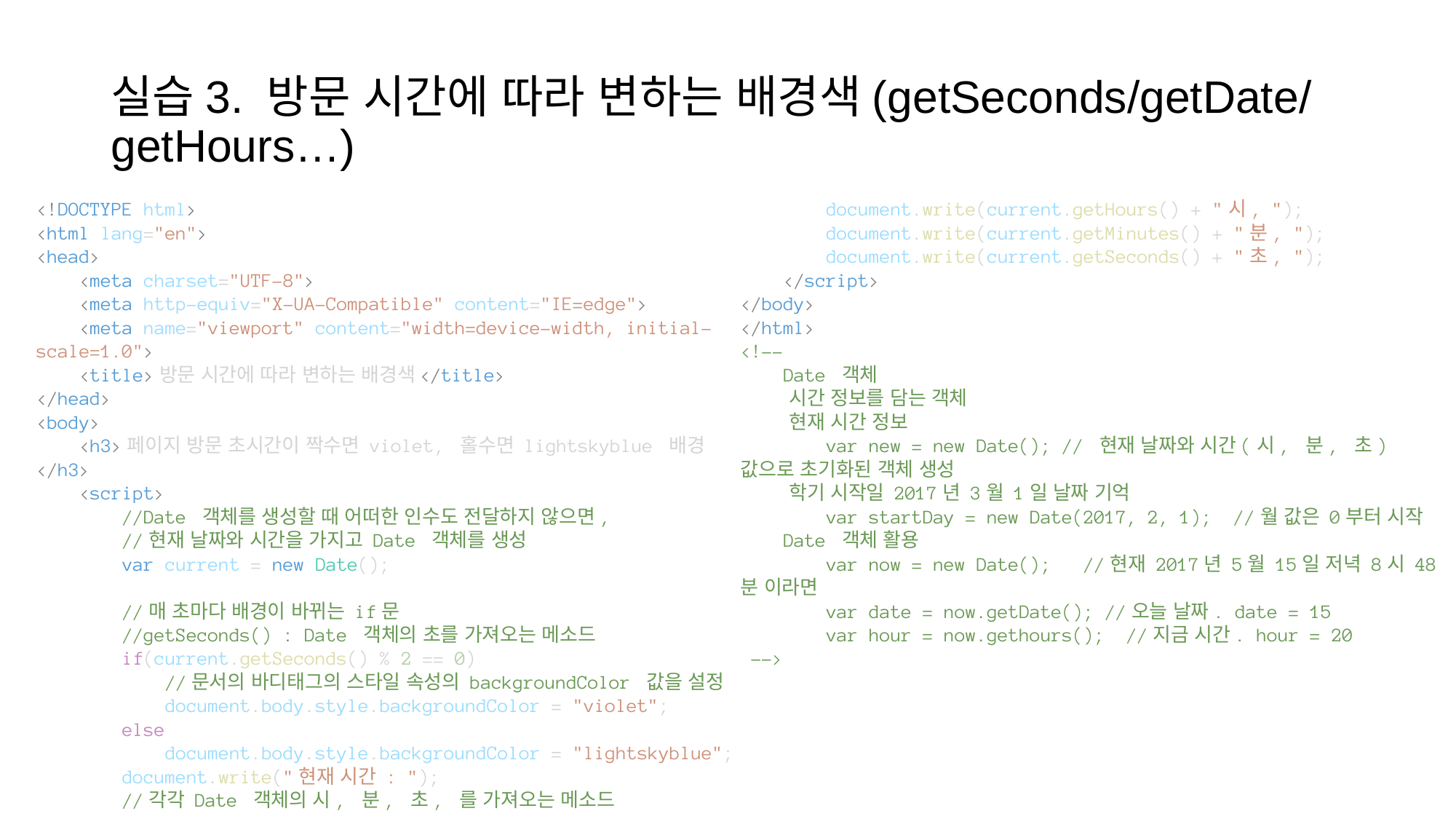

# 실습3. 방문 시간에 따라 변하는 배경색(getSeconds/getDate/getHours…)
<!DOCTYPE html>
<html lang="en">
<head>
    <meta charset="UTF-8">
    <meta http-equiv="X-UA-Compatible" content="IE=edge">
    <meta name="viewport" content="width=device-width, initial-scale=1.0">
    <title>방문 시간에 따라 변하는 배경색</title>
</head>
<body>
    <h3>페이지 방문 초시간이 짝수면 violet, 홀수면 lightskyblue 배경</h3>
    <script>
        //Date 객체를 생성할 때 어떠한 인수도 전달하지 않으면,
        //현재 날짜와 시간을 가지고 Date 객체를 생성
        var current = new Date();
        //매 초마다 배경이 바뀌는 if문
        //getSeconds() : Date 객체의 초를 가져오는 메소드
        if(current.getSeconds() % 2 == 0)
            //문서의 바디태그의 스타일 속성의 backgroundColor 값을 설정
            document.body.style.backgroundColor = "violet";
        else
            document.body.style.backgroundColor = "lightskyblue";
        document.write("현재 시간 : ");
        //각각 Date 객체의 시, 분, 초, 를 가져오는 메소드
        document.write(current.getHours() + "시, ");
        document.write(current.getMinutes() + "분, ");
        document.write(current.getSeconds() + "초, ");
    </script>
</body>
</html>
<!--
    Date 객체
        시간 정보를 담는 객체
        현재 시간 정보
        var new = new Date(); // 현재 날짜와 시간(시, 분, 초) 값으로 초기화된 객체 생성
        학기 시작일 2017년 3월 1일 날짜 기억
        var startDay = new Date(2017, 2, 1);  //월 값은 0부터 시작
    Date 객체 활용
        var now = new Date();   //현재 2017년 5월 15일 저녁 8시 48분 이라면
        var date = now.getDate(); //오늘 날짜. date = 15
        var hour = now.gethours();  //지금 시간. hour = 20
 -->